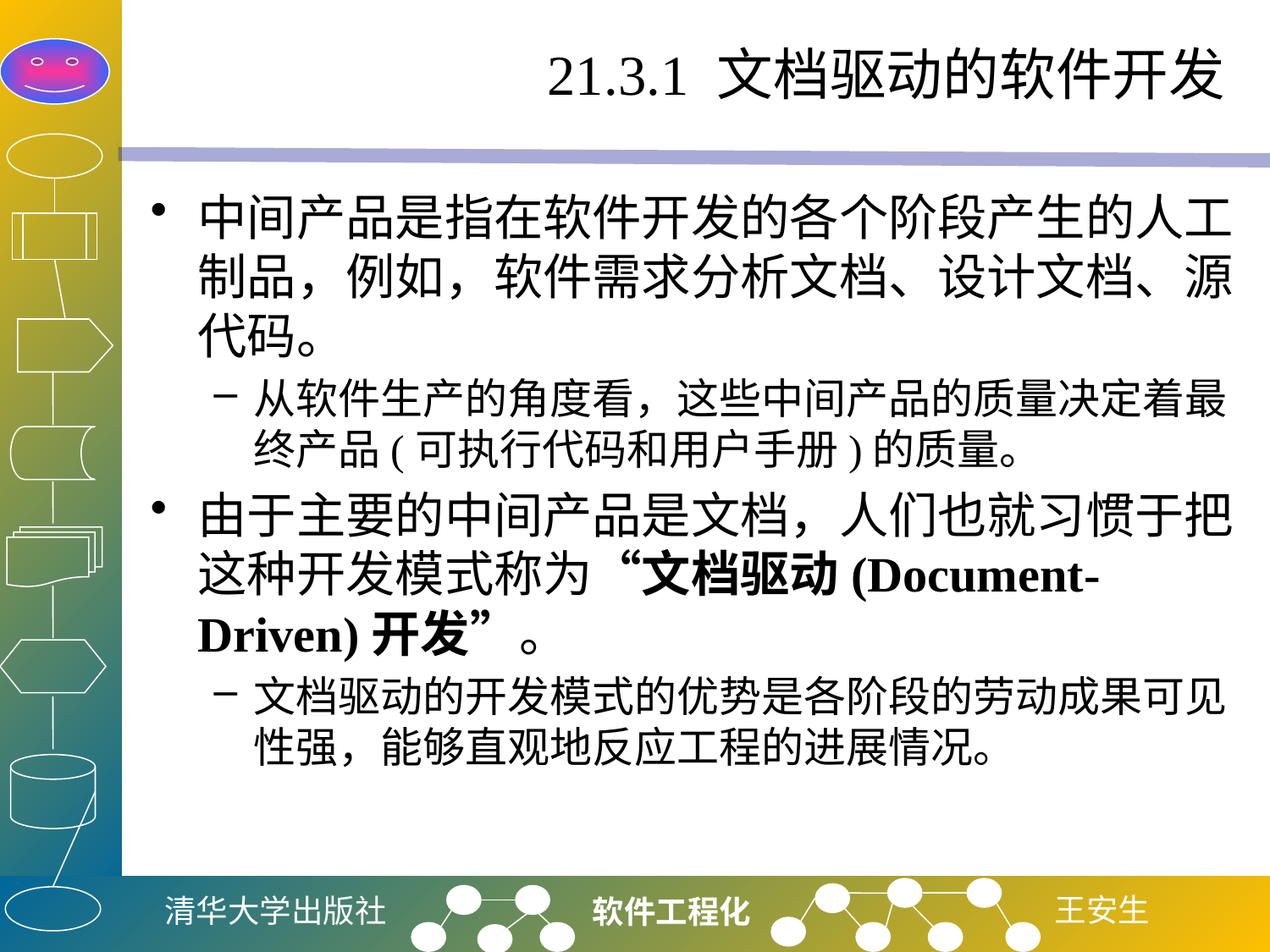

# 21.3.1 文档驱动的软件开发
中间产品是指在软件开发的各个阶段产生的人工制品，例如，软件需求分析文档、设计文档、源代码。
从软件生产的角度看，这些中间产品的质量决定着最终产品(可执行代码和用户手册)的质量。
由于主要的中间产品是文档，人们也就习惯于把这种开发模式称为“文档驱动(Document-Driven)开发”。
文档驱动的开发模式的优势是各阶段的劳动成果可见性强，能够直观地反应工程的进展情况。